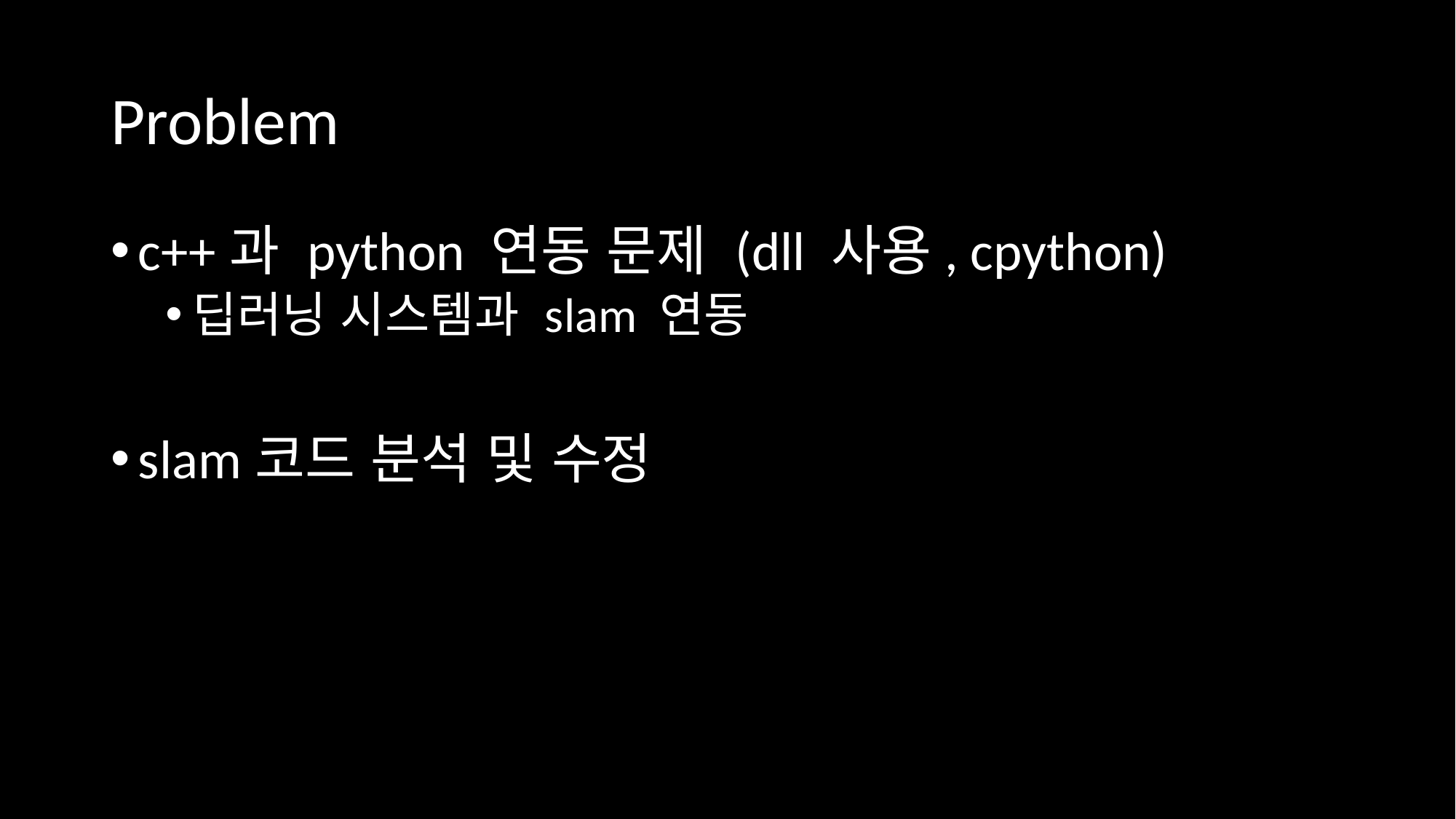

# Problem
c++과 python 연동 문제 (dll 사용, cpython)
딥러닝 시스템과 slam 연동

slam코드 분석 및 수정